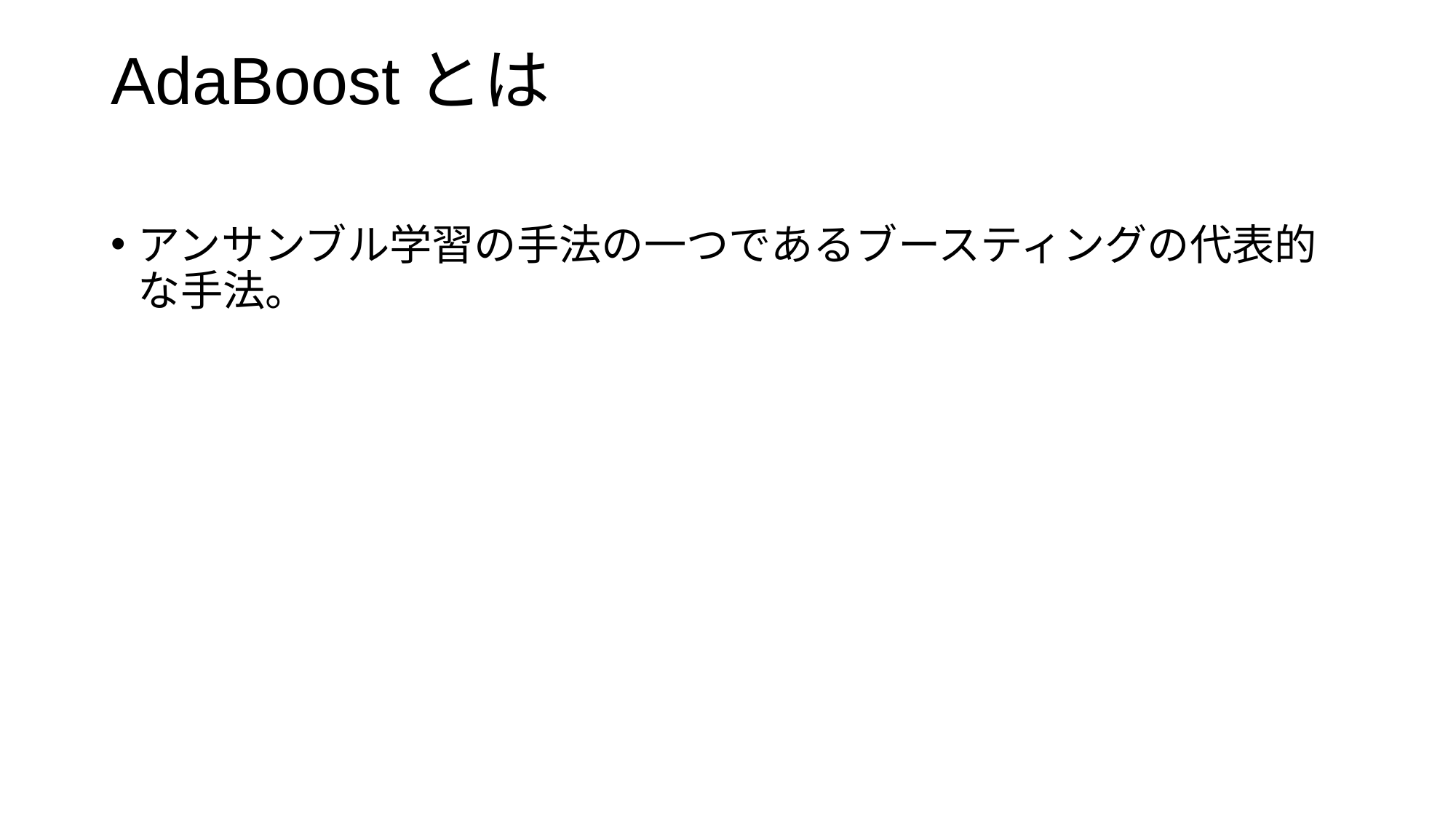

# AdaBoostとは
アンサンブル学習の手法の一つであるブースティングの代表的な手法。